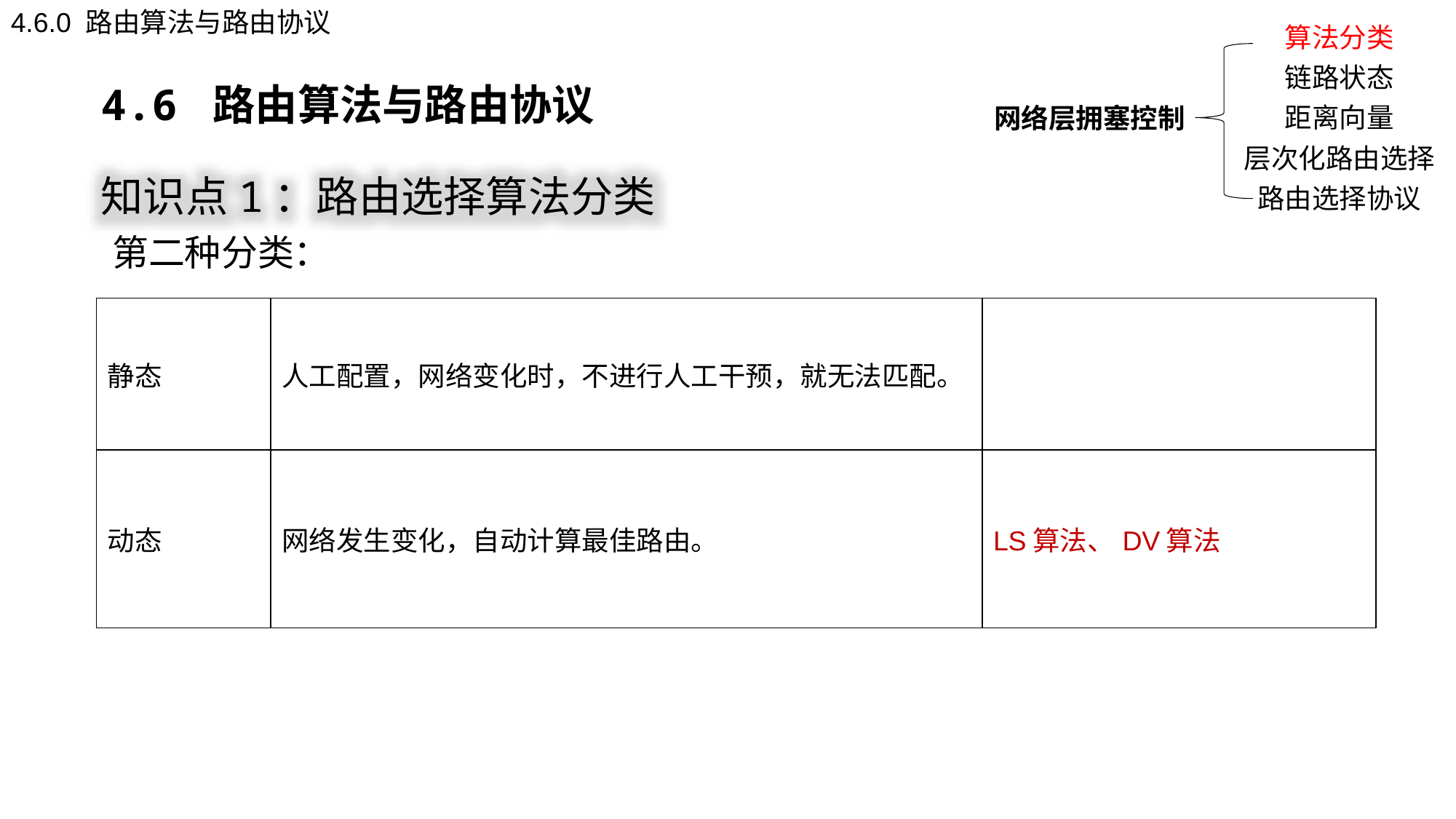

4.6.0 路由算法与路由协议
算法分类

链路状态
网络层拥塞控制
距离向量
层次化路由选择
路由选择协议
4.6 路由算法与路由协议
知识点1：路由选择算法分类
第二种分类：
| 静态 | 人工配置，网络变化时，不进行人工干预，就无法匹配。 |  |
| --- | --- | --- |
| 动态 | 网络发生变化，自动计算最佳路由。 | LS算法、DV算法 |